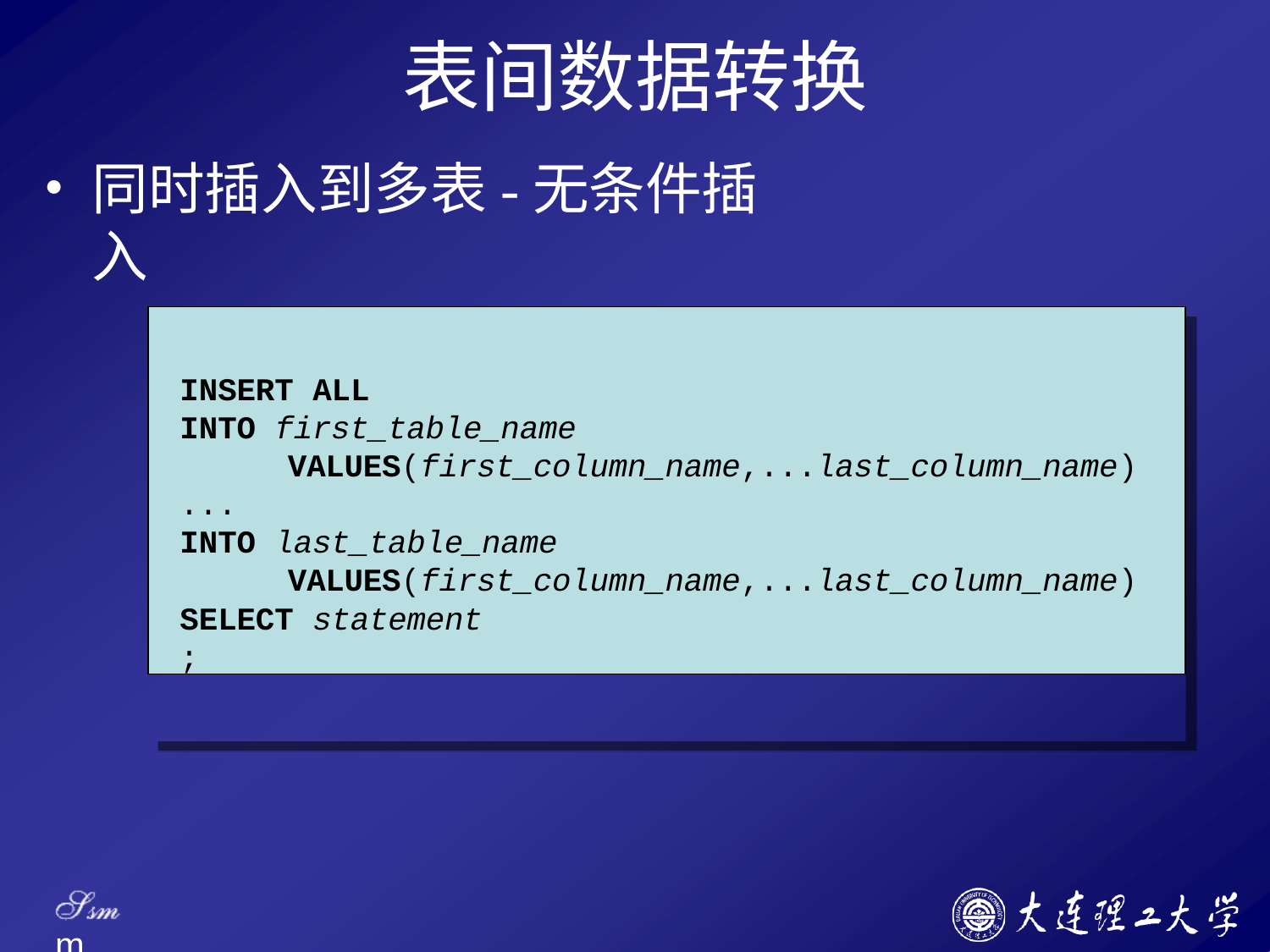

# 表间数据转换
同时插入到多表-无条件插入

INSERT ALL
INTO first_table_name
VALUES(first_column_name,...last_column_name)
...
INTO last_table_name
VALUES(first_column_name,...last_column_name)
SELECT statement
;

Ssm